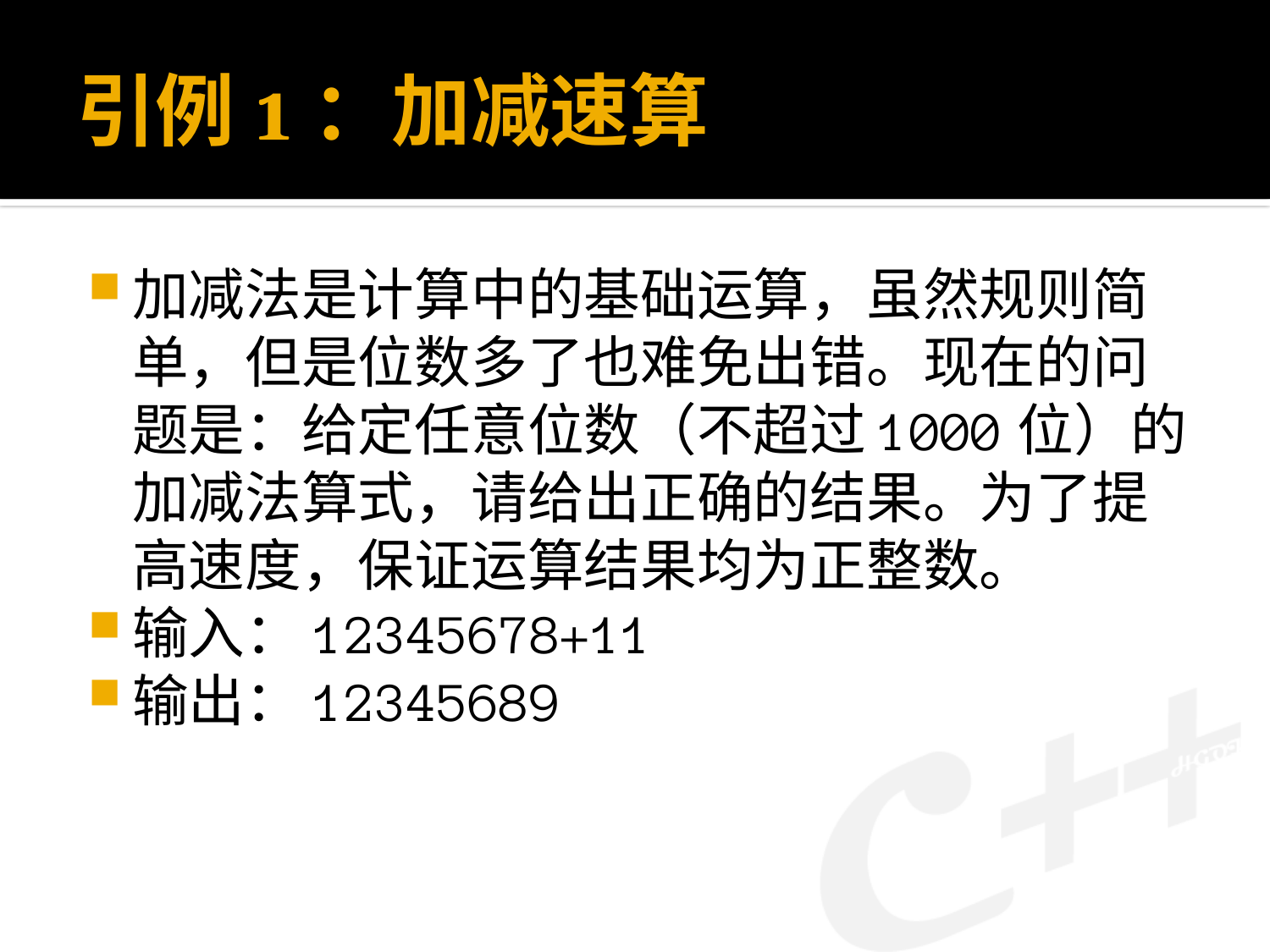

# 引例1：加减速算
加减法是计算中的基础运算，虽然规则简单，但是位数多了也难免出错。现在的问题是：给定任意位数（不超过1000位）的加减法算式，请给出正确的结果。为了提高速度，保证运算结果均为正整数。
输入：12345678+11
输出：12345689